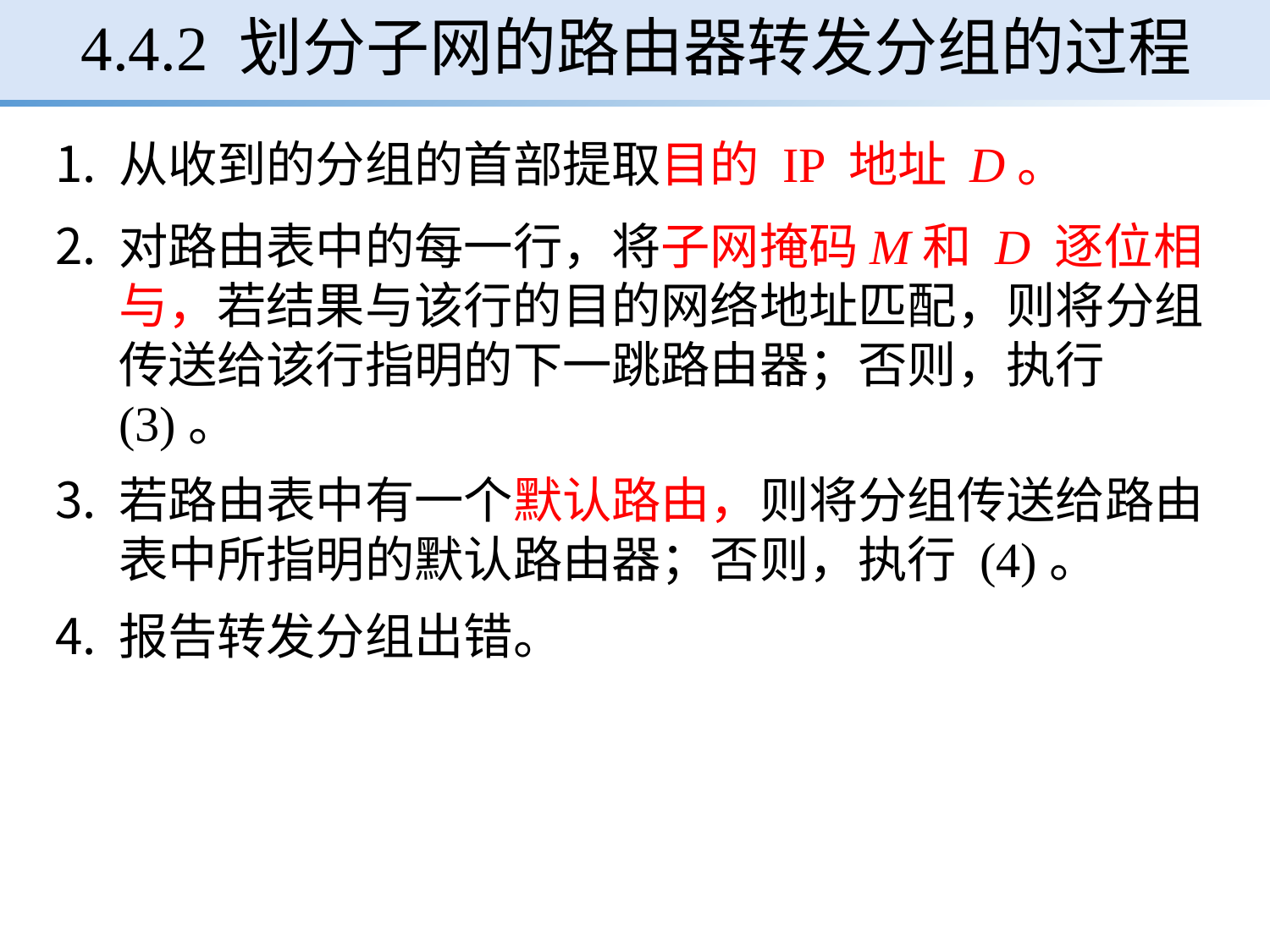

# 4.4.2 划分子网的路由器转发分组的过程
从收到的分组的首部提取目的 IP 地址 D。
对路由表中的每一行，将子网掩码M和 D 逐位相与，若结果与该行的目的网络地址匹配，则将分组传送给该行指明的下一跳路由器；否则，执行 (3)。
若路由表中有一个默认路由，则将分组传送给路由表中所指明的默认路由器；否则，执行 (4)。
报告转发分组出错。